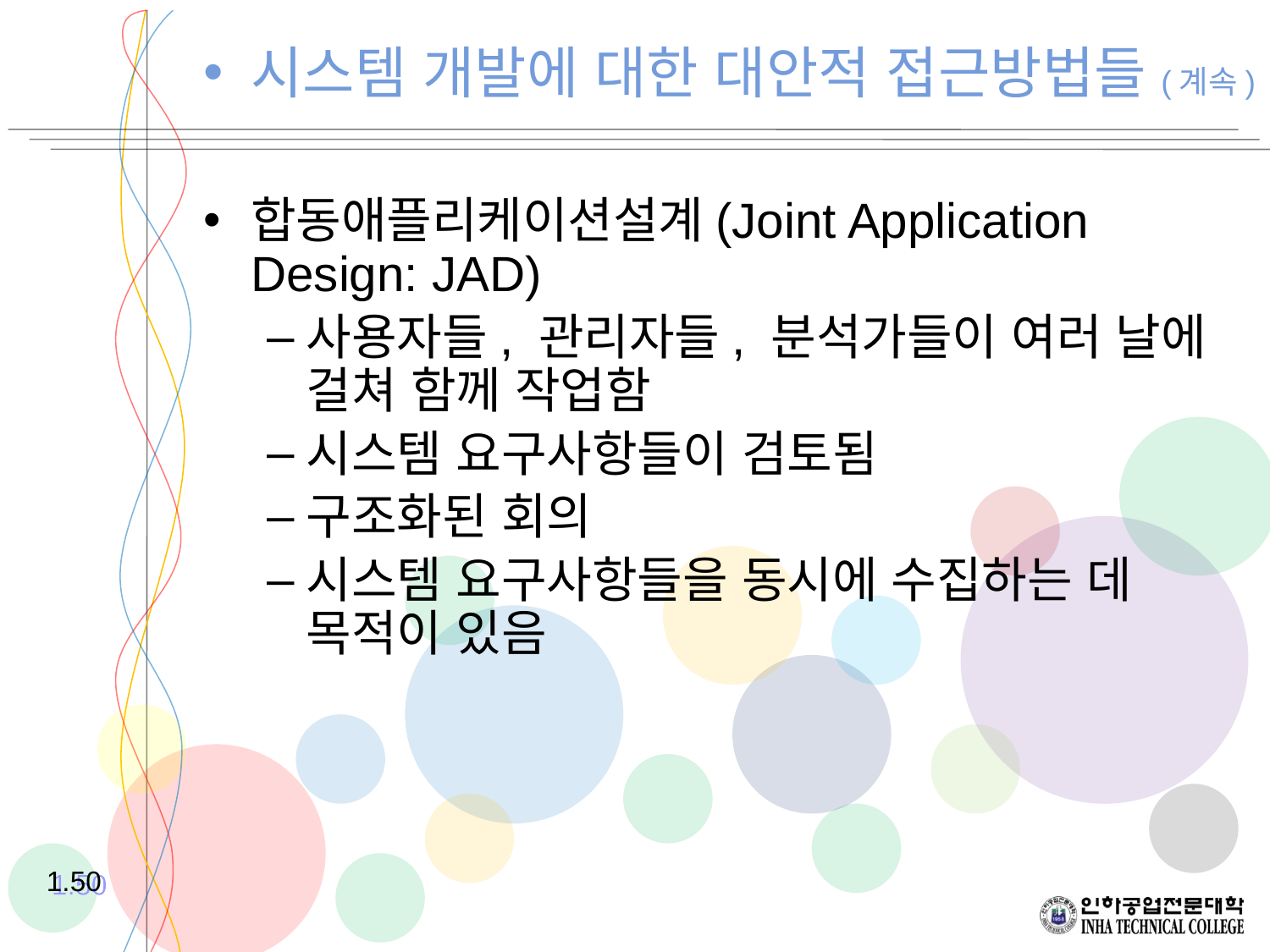

합동애플리케이션설계(Joint Application Design: JAD)
사용자들, 관리자들, 분석가들이 여러 날에 걸쳐 함께 작업함
시스템 요구사항들이 검토됨
구조화된 회의
시스템 요구사항들을 동시에 수집하는 데 목적이 있음
시스템 개발에 대한 대안적 접근방법들(계속)
1.50